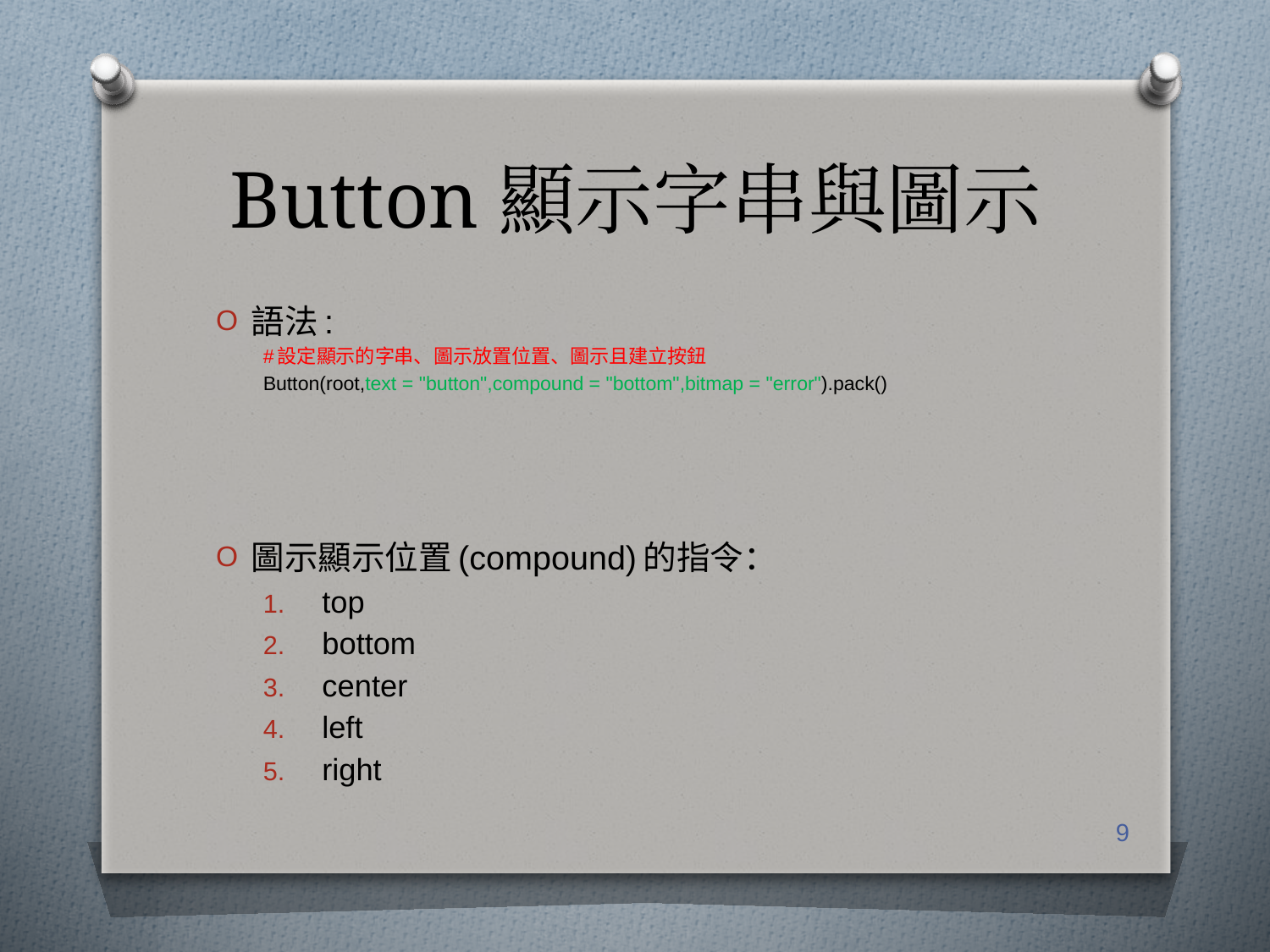

# Button顯示字串與圖示
語法:
#設定顯示的字串、圖示放置位置、圖示且建立按鈕
Button(root,text = "button",compound = "bottom",bitmap = "error").pack()

圖示顯示位置(compound)的指令：
top
bottom
center
left
right

9